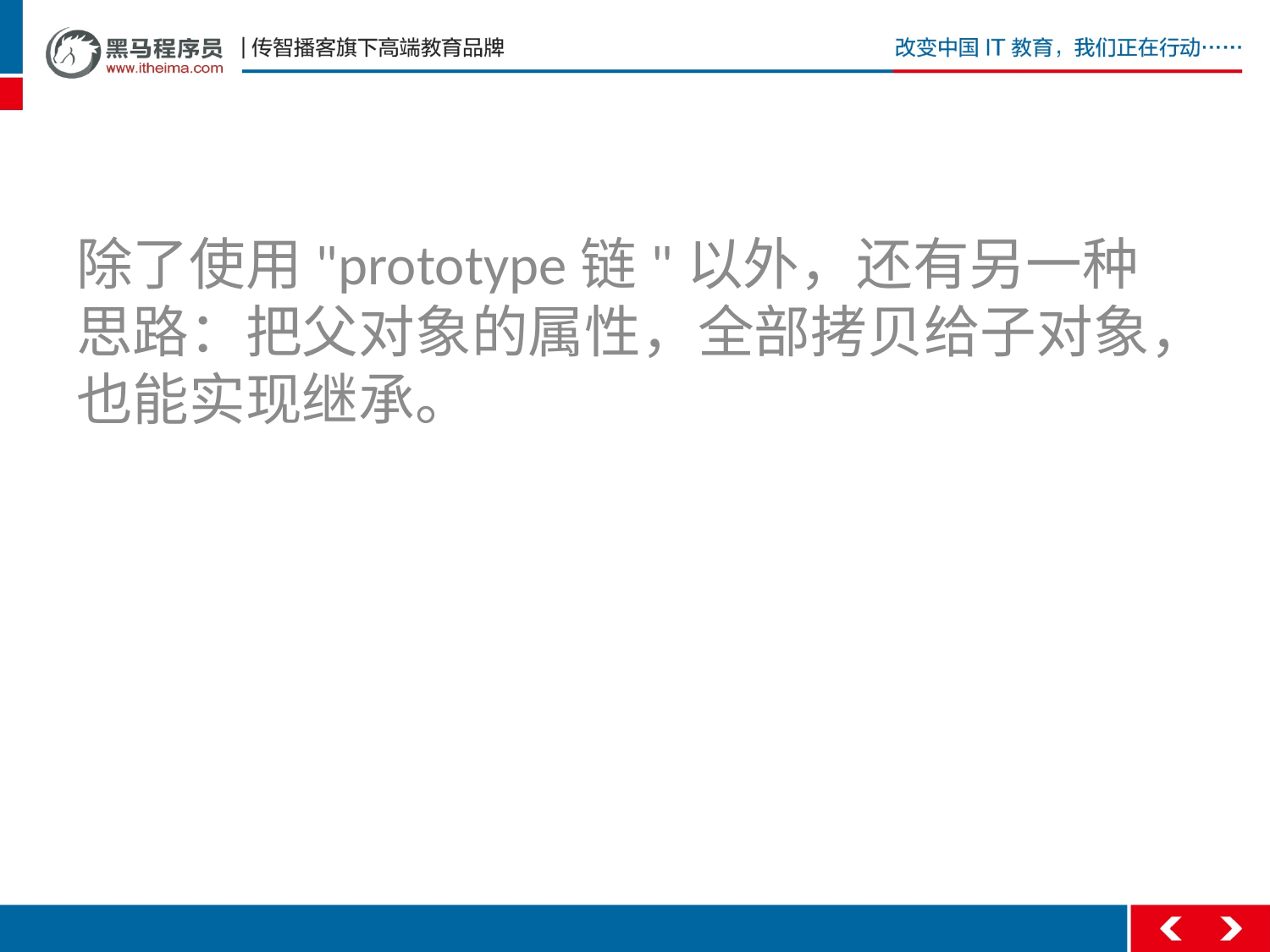

#
除了使用"prototype链"以外，还有另一种思路：把父对象的属性，全部拷贝给子对象，也能实现继承。